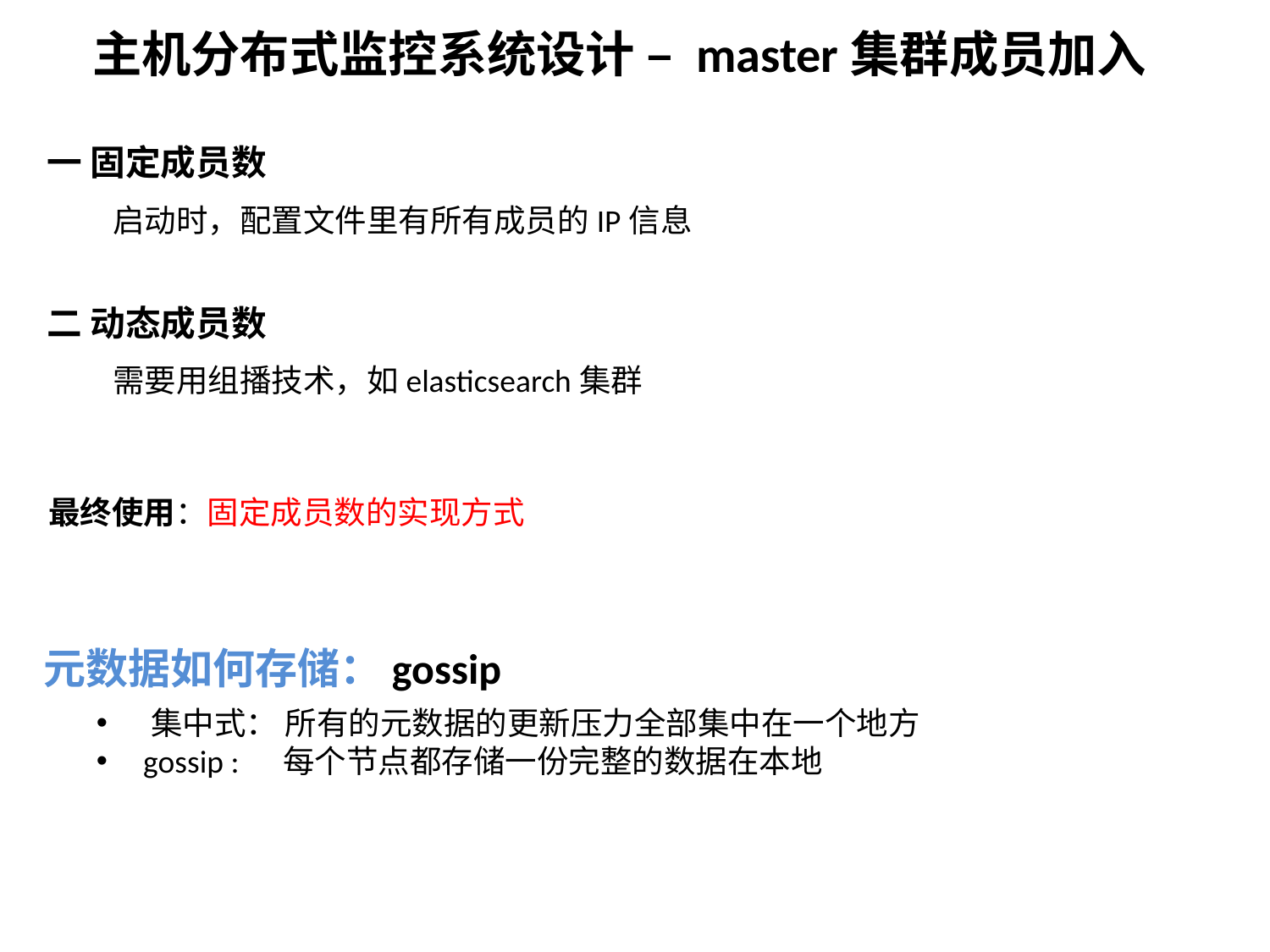

主机分布式监控系统设计 – master集群成员加入
一 固定成员数
启动时，配置文件里有所有成员的IP信息
二 动态成员数
需要用组播技术，如elasticsearch集群
最终使用：固定成员数的实现方式
元数据如何存储：gossip
 集中式： 所有的元数据的更新压力全部集中在一个地方
 gossip :     每个节点都存储一份完整的数据在本地